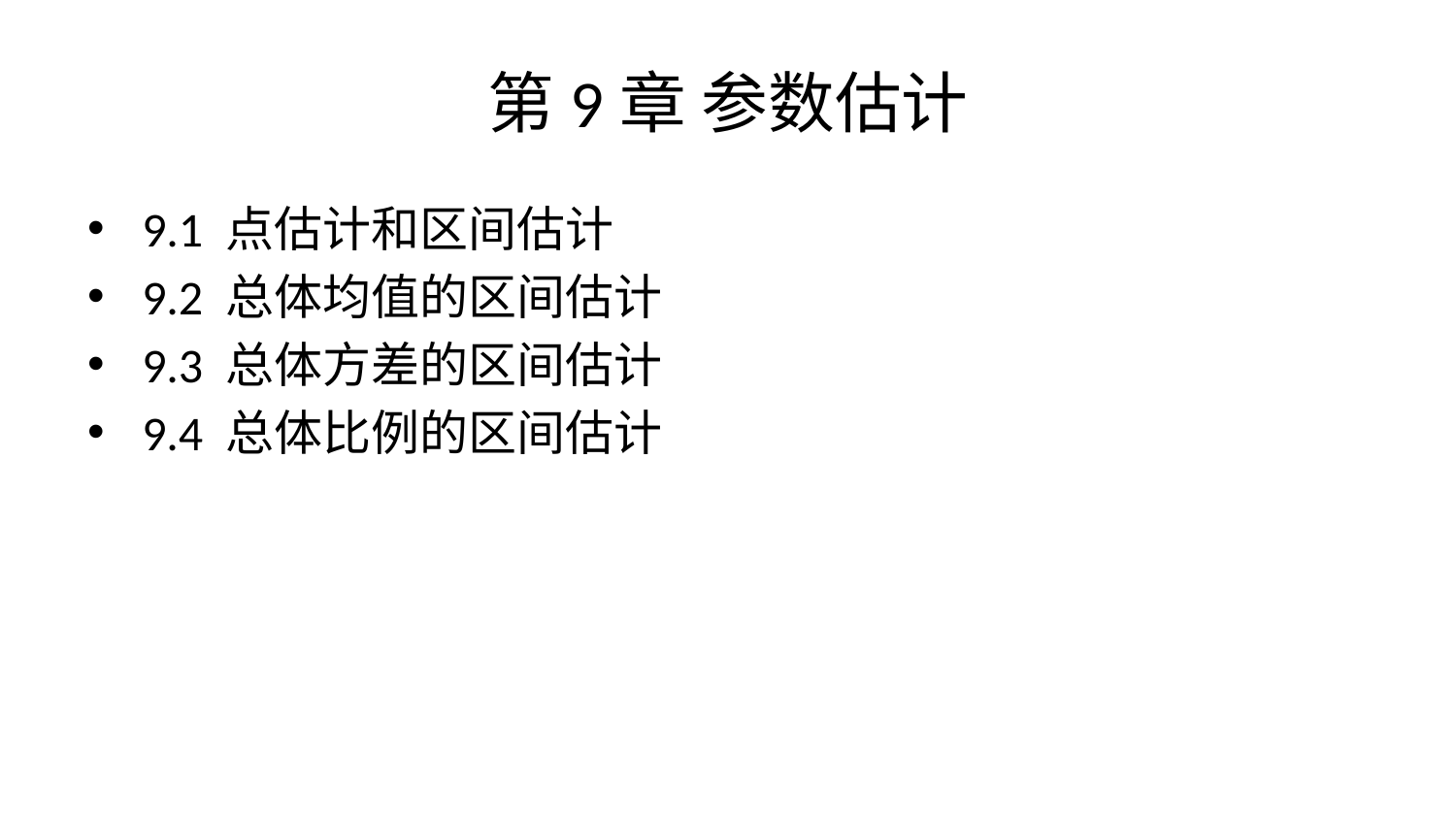

# 第9章 参数估计
9.1 点估计和区间估计
9.2 总体均值的区间估计
9.3 总体方差的区间估计
9.4 总体比例的区间估计